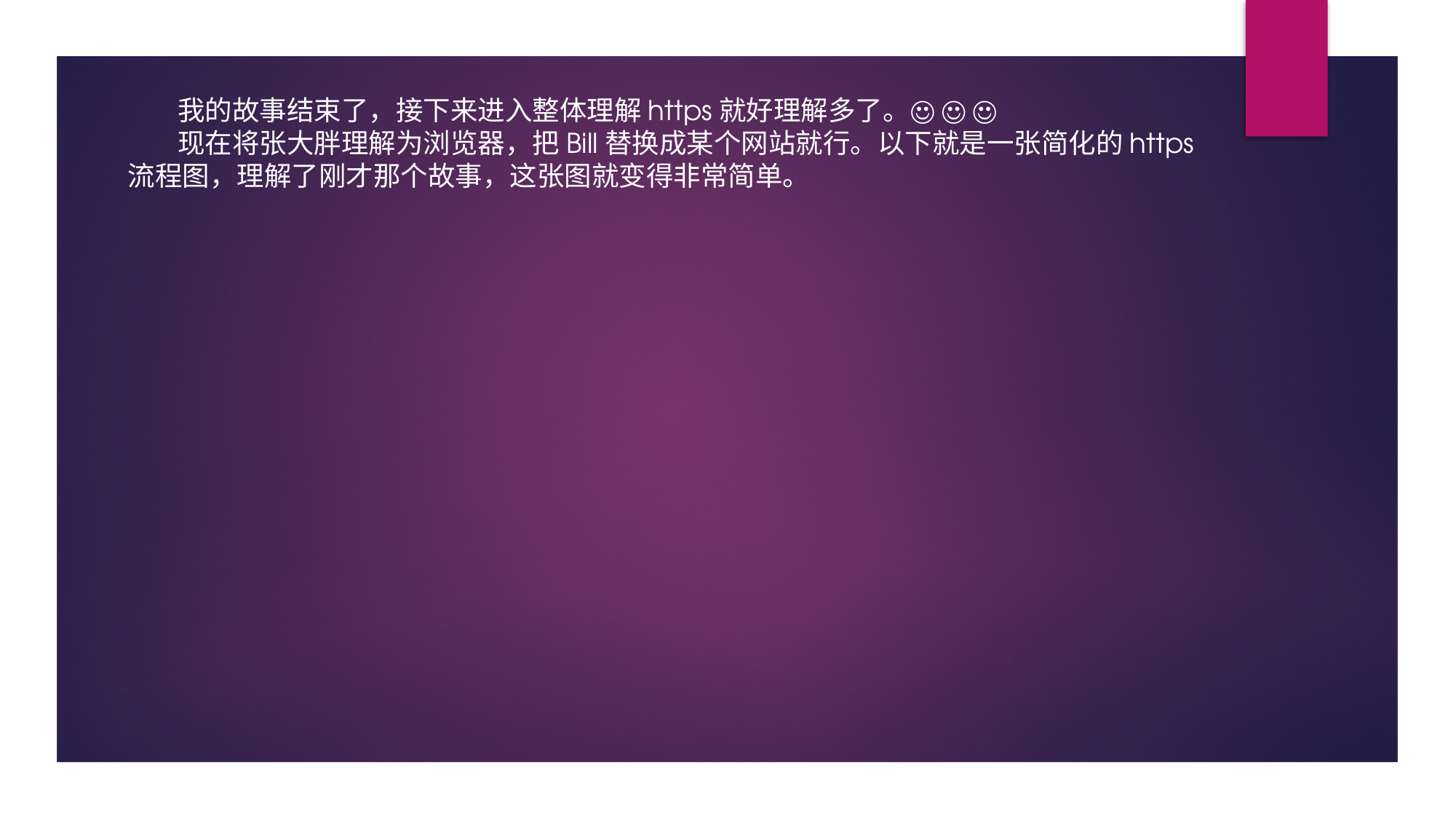

我的故事结束了，接下来进入整体理解https就好理解多了。☺ ☺ ☺
       现在将张大胖理解为浏览器，把Bill替换成某个网站就行。以下就是一张简化的https流程图，理解了刚才那个故事，这张图就变得非常简单。